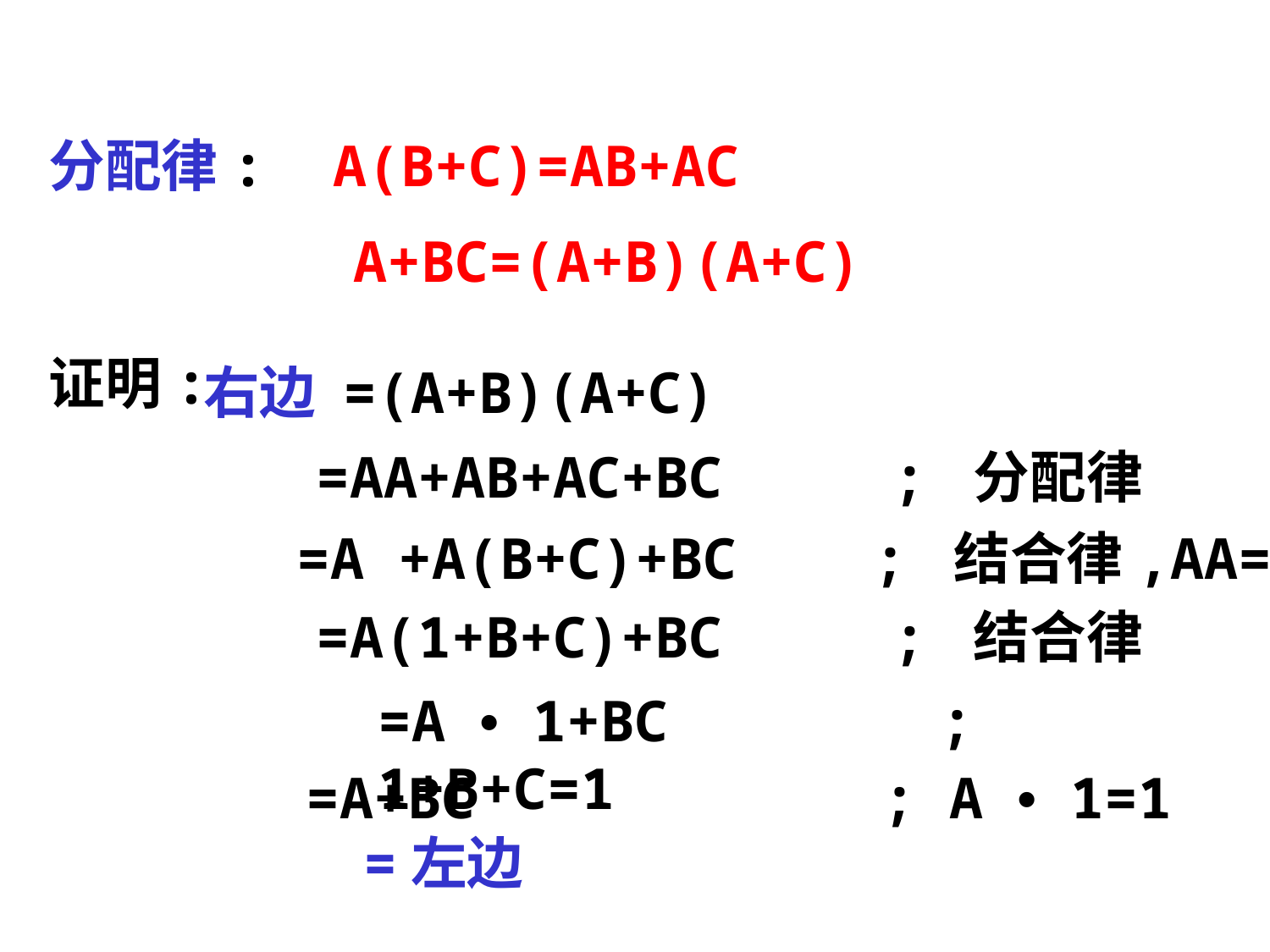

分配律:  A(B+C)=AB+AC
         A+BC=(A+B)(A+C)
证明:
右边 =(A+B)(A+C)
=AA+AB+AC+BC     ; 分配律
=A +A(B+C)+BC    ; 结合律,AA=A
=A(1+B+C)+BC     ; 结合律
=A • 1+BC        ; 1+B+C=1
=A+BC            ; A • 1=1
=左边